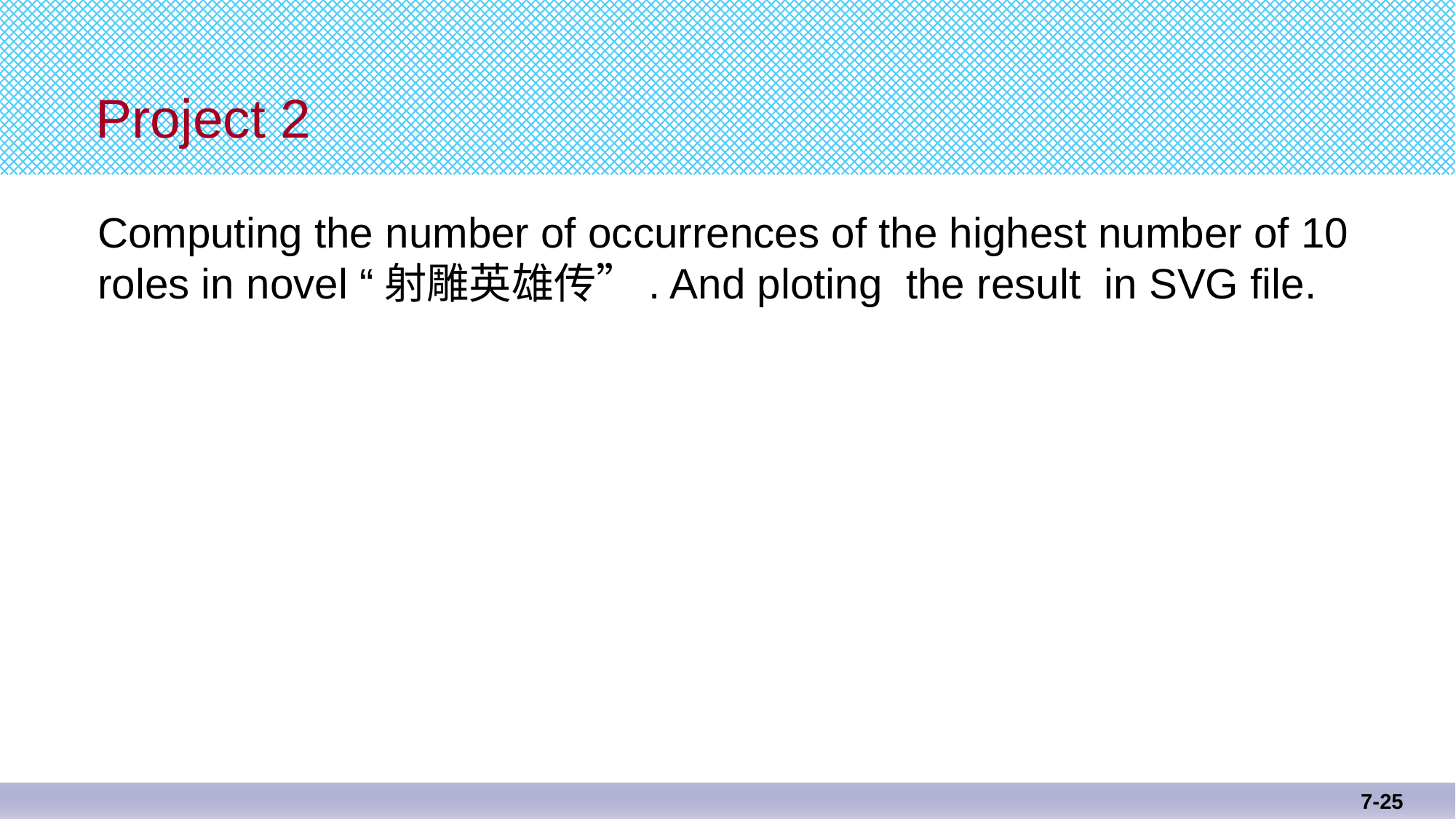

# Project 2
Computing the number of occurrences of the highest number of 10 roles in novel “射雕英雄传”. And ploting  the result  in SVG file.
7-25